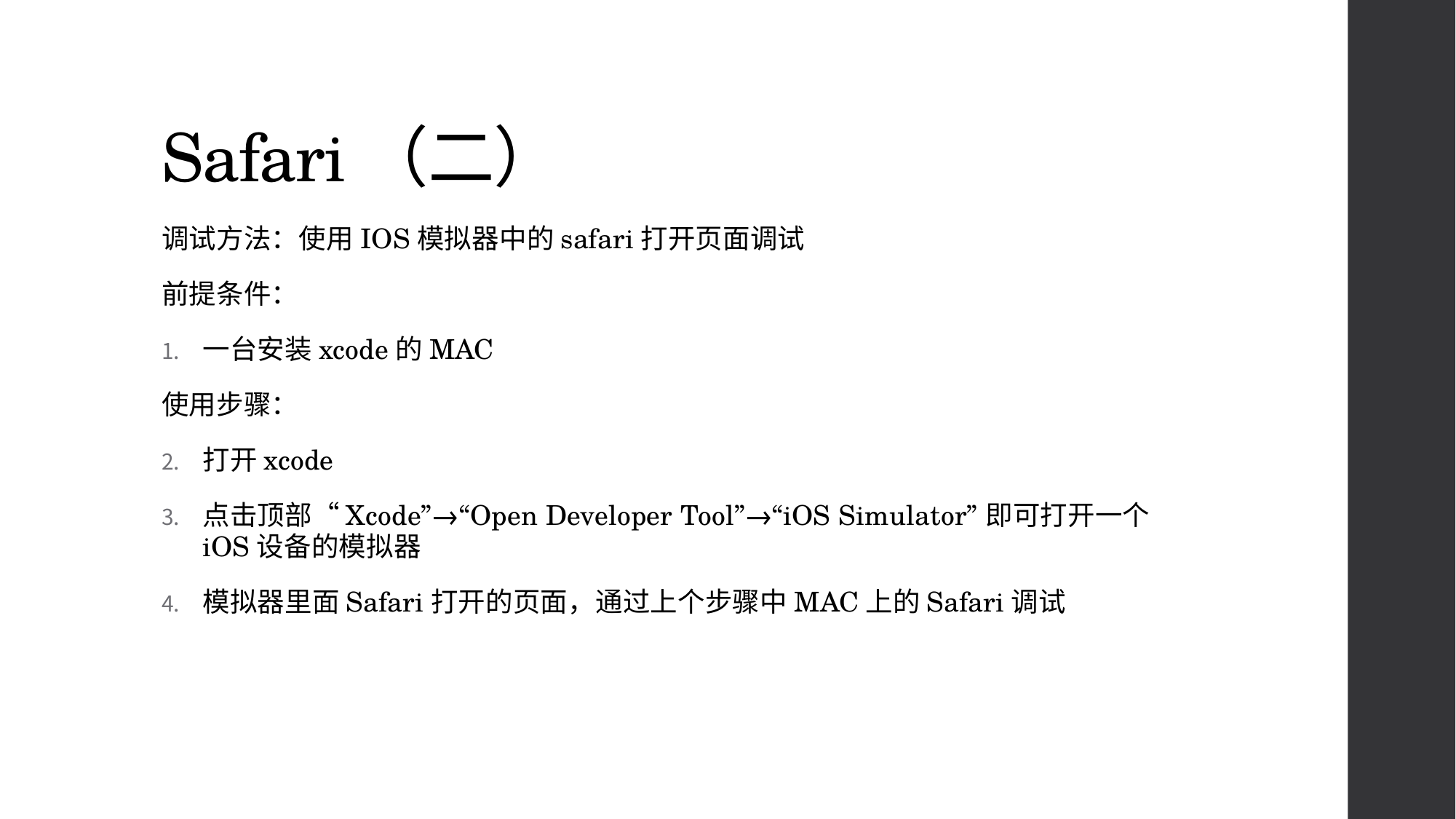

# Safari（二）
调试方法：使用IOS模拟器中的safari打开页面调试
前提条件：
一台安装xcode的MAC
使用步骤：
打开xcode
点击顶部“Xcode”→“Open Developer Tool”→“iOS Simulator”即可打开一个iOS设备的模拟器
模拟器里面Safari打开的页面，通过上个步骤中MAC上的Safari调试